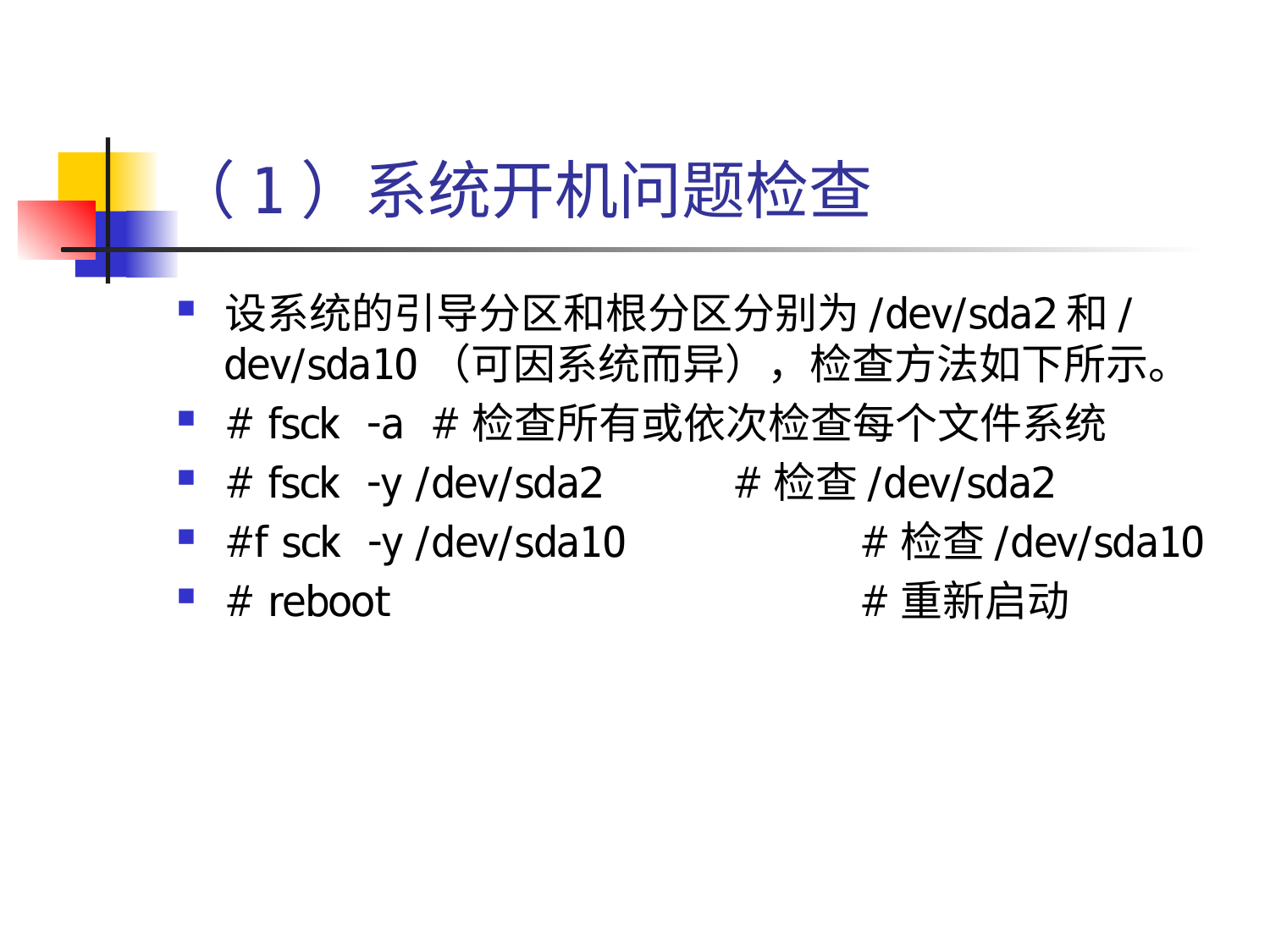

# （1）系统开机问题检查
设系统的引导分区和根分区分别为/dev/sda2和/dev/sda10（可因系统而异），检查方法如下所示。
# fsck  -a  #检查所有或依次检查每个文件系统
# fsck  -y /dev/sda2		#检查/dev/sda2
#f sck  -y /dev/sda10 		#检查/dev/sda10
# reboot 				#重新启动